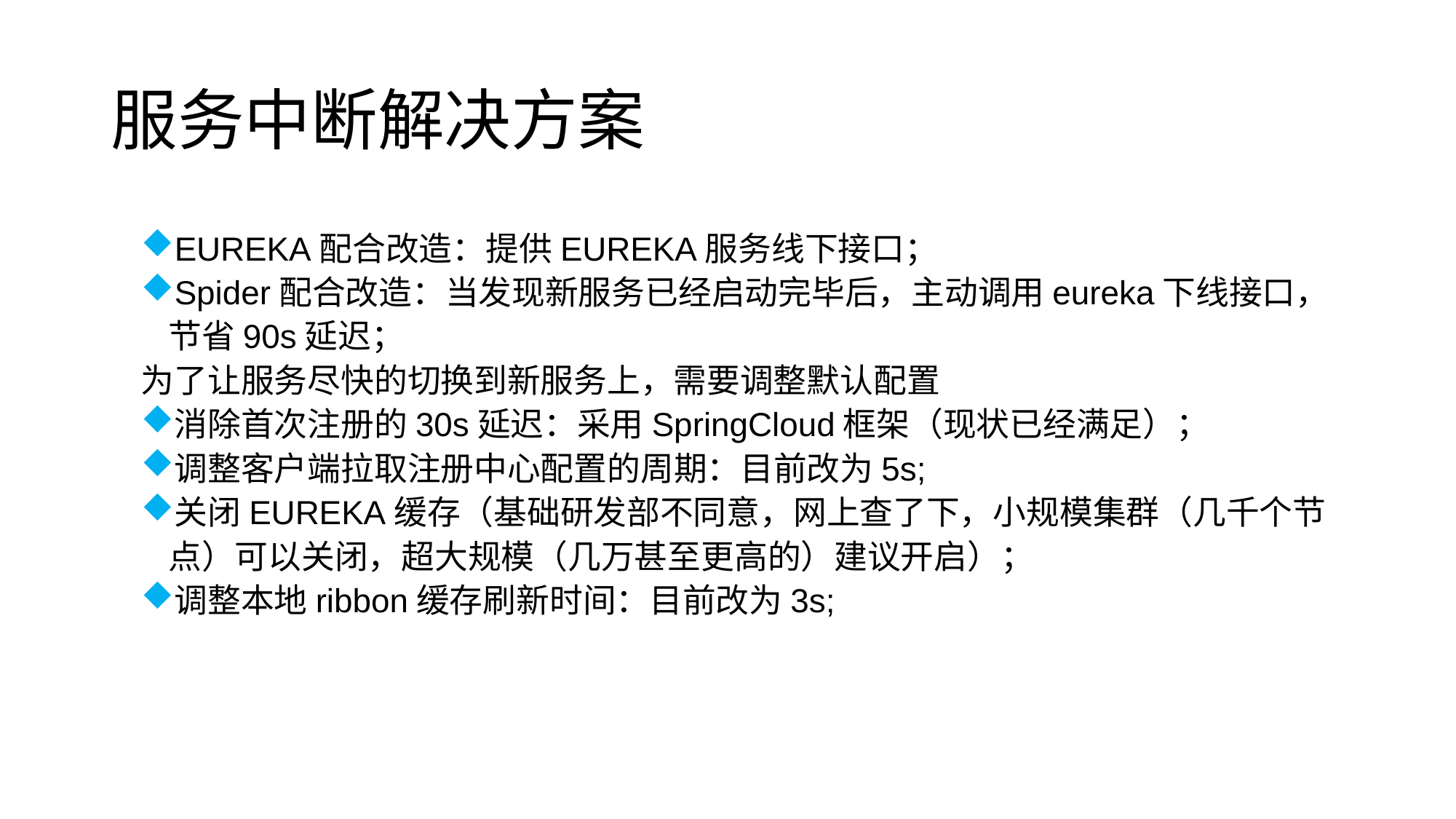

# 服务中断解决方案
EUREKA配合改造：提供EUREKA服务线下接口；
Spider配合改造：当发现新服务已经启动完毕后，主动调用eureka下线接口，节省90s延迟；
为了让服务尽快的切换到新服务上，需要调整默认配置
消除首次注册的30s延迟：采用SpringCloud框架（现状已经满足）；
调整客户端拉取注册中心配置的周期：目前改为5s;
关闭EUREKA缓存（基础研发部不同意，网上查了下，小规模集群（几千个节点）可以关闭，超大规模（几万甚至更高的）建议开启）；
调整本地ribbon缓存刷新时间：目前改为3s;